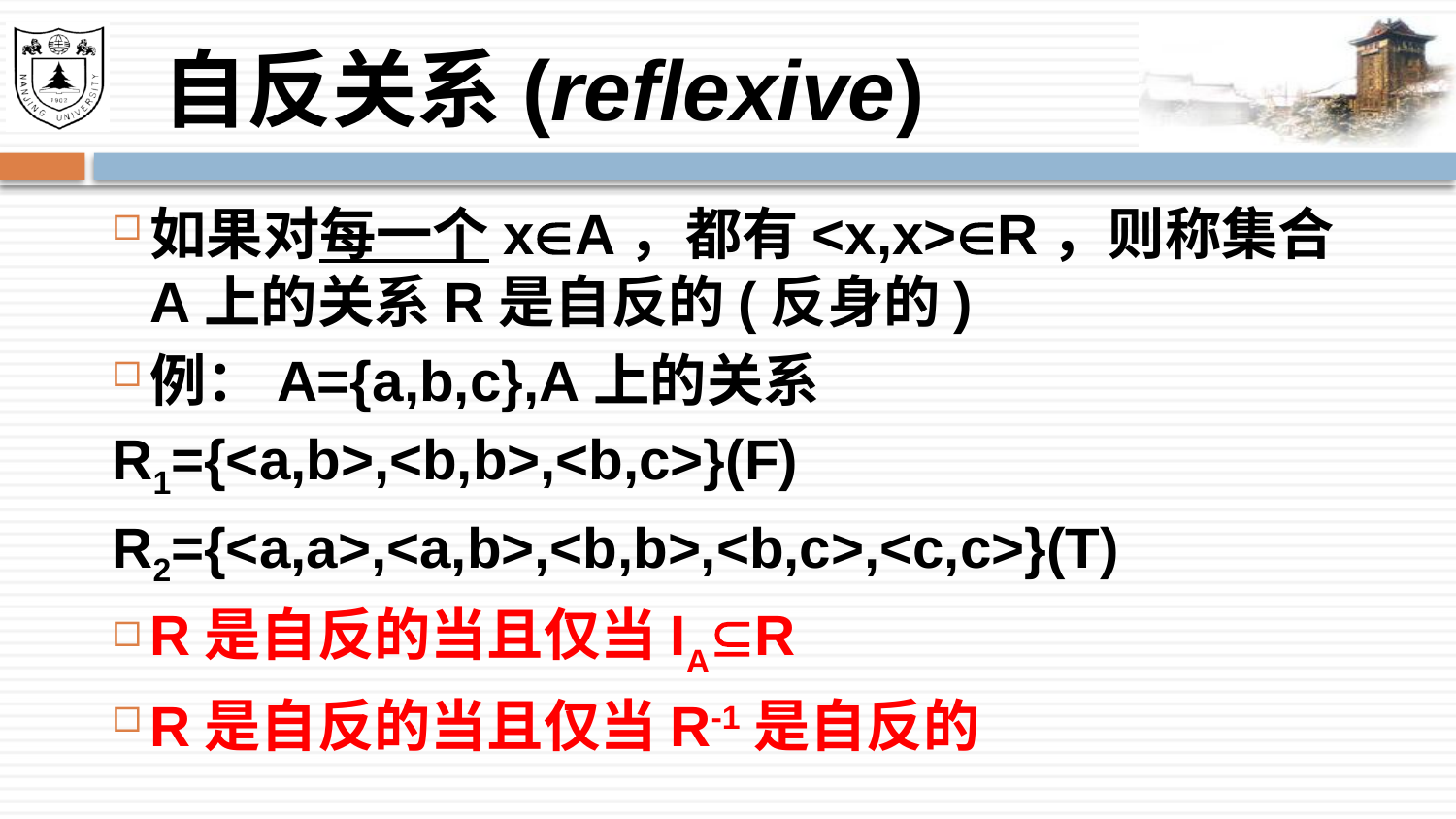

# 自反关系(reflexive)
如果对每一个x∈A，都有<x,x>∈R，则称集合A上的关系R是自反的(反身的)
例：A={a,b,c},A上的关系
R1={<a,b>,<b,b>,<b,c>}(F)
R2={<a,a>,<a,b>,<b,b>,<b,c>,<c,c>}(T)
R是自反的当且仅当IA⊆R
R是自反的当且仅当R-1是自反的